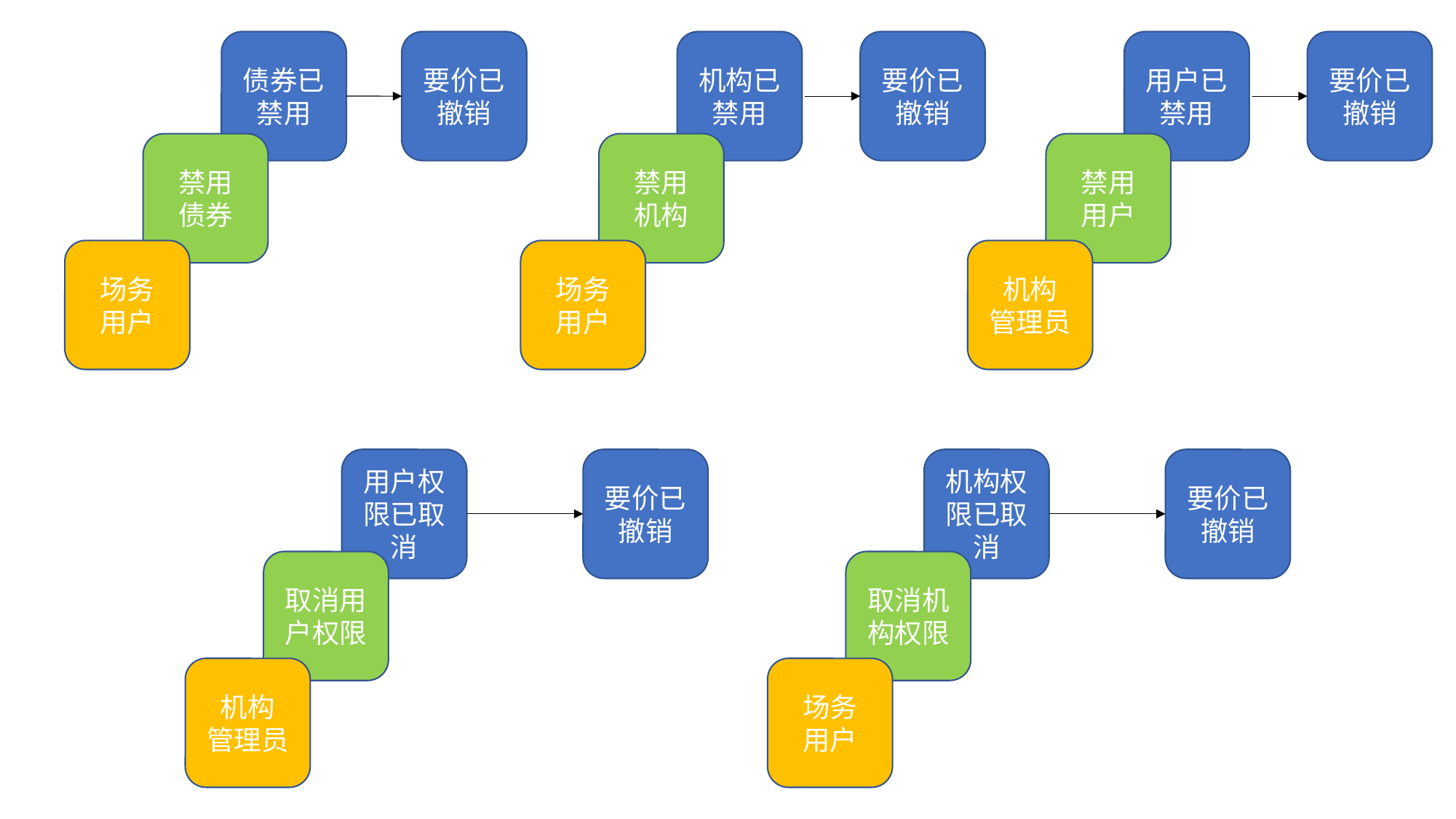

债券已禁用
要价已撤销
机构已禁用
要价已撤销
用户已禁用
要价已撤销
禁用
债券
禁用
机构
禁用
用户
场务
用户
场务
用户
机构
管理员
用户权限已取消
要价已撤销
机构权限已取消
要价已撤销
取消用户权限
取消机构权限
机构
管理员
场务
用户